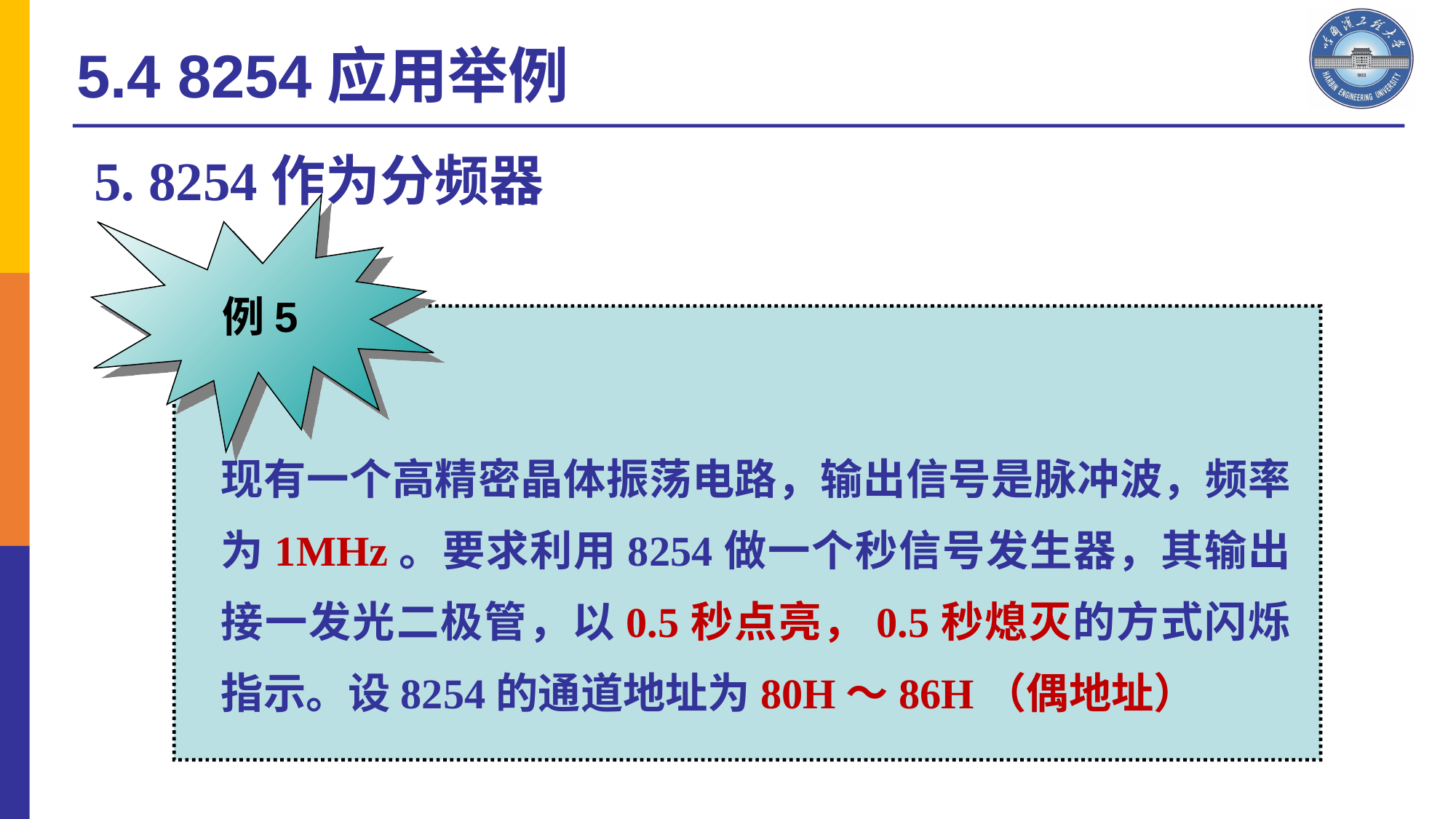

5.4 8254应用举例
5. 8254作为分频器
例5

现有一个高精密晶体振荡电路，输出信号是脉冲波，频率为1MHz。要求利用8254做一个秒信号发生器，其输出接一发光二极管，以0.5秒点亮，0.5秒熄灭的方式闪烁指示。设8254的通道地址为80H～86H（偶地址）